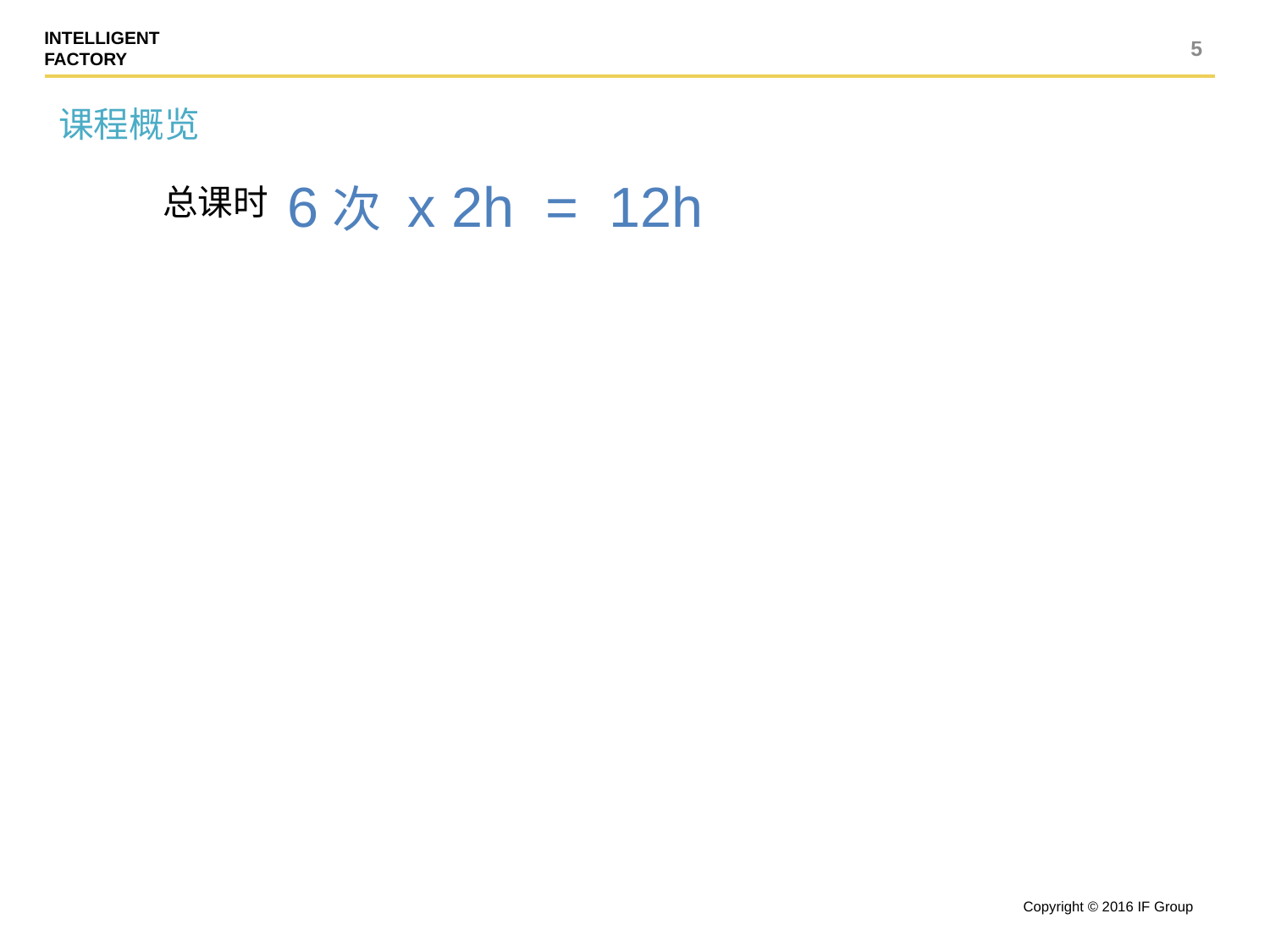

5
课程概览
6次 x 2h  =  12h
总课时